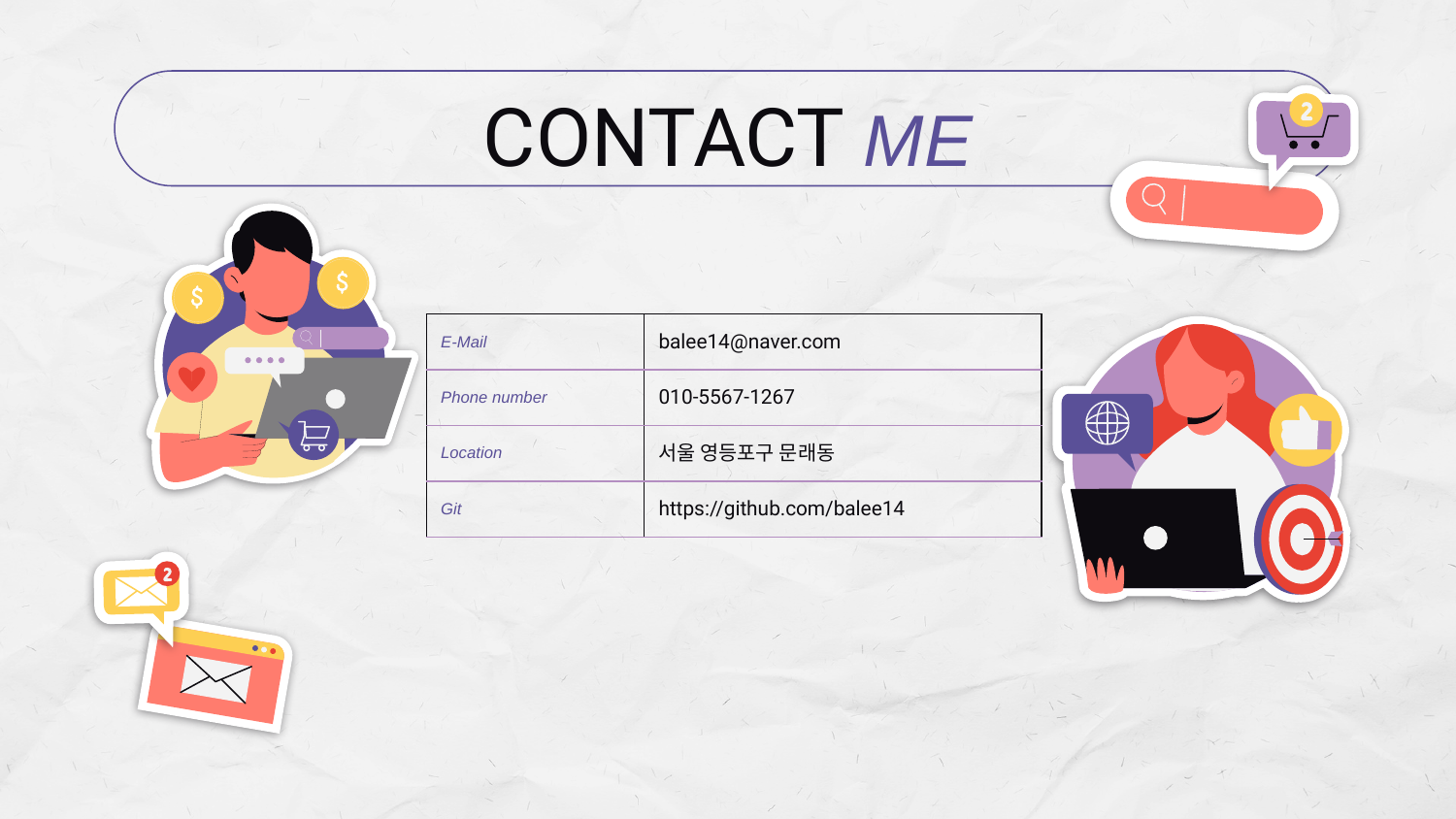

# CONTACT ME

| E-Mail | balee14@naver.com |
| --- | --- |
| Phone number | 010-5567-1267 |
| Location | 서울 영등포구 문래동 |
| Git | https://github.com/balee14 |